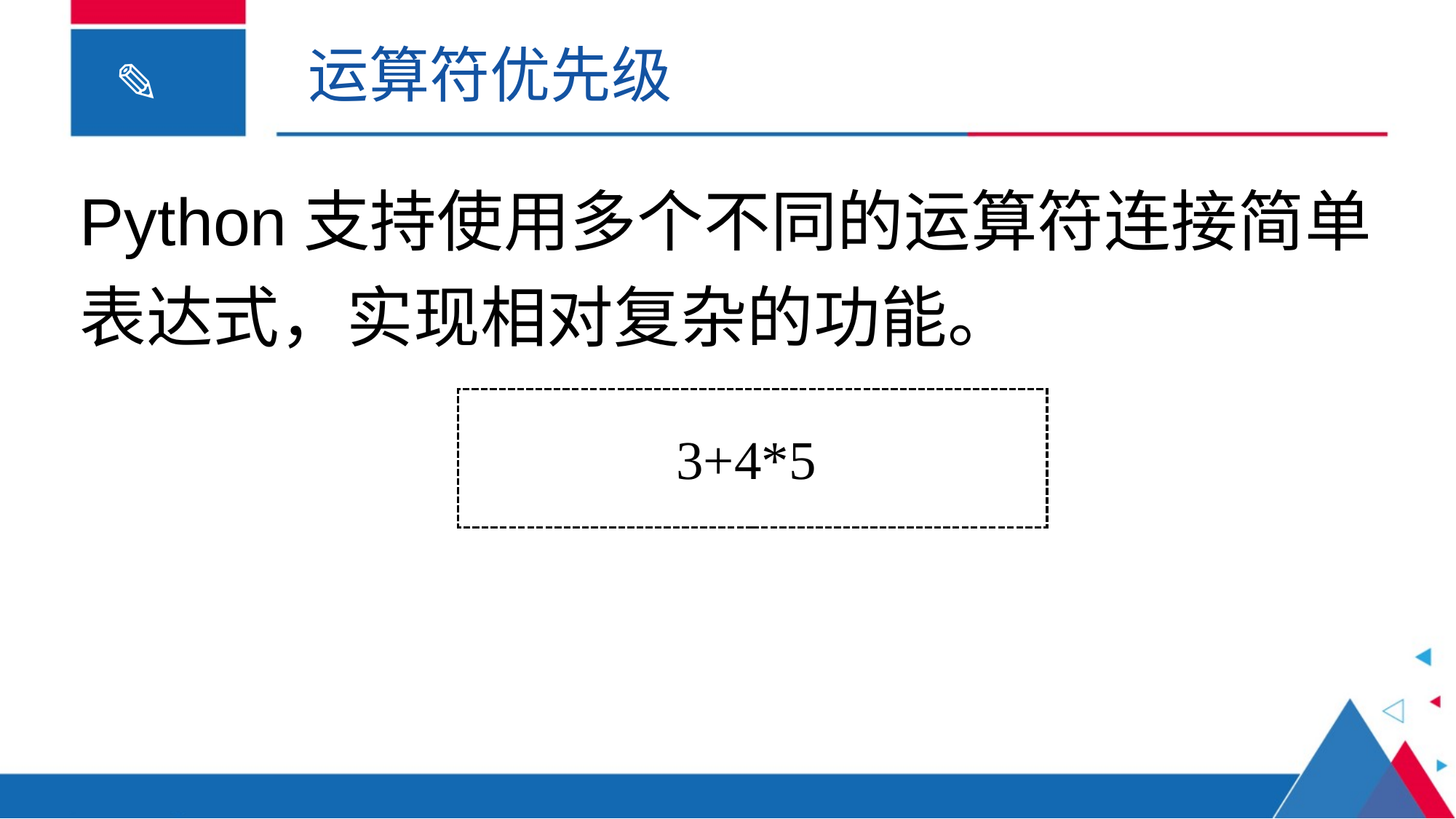

运算符优先级
Python支持使用多个不同的运算符连接简单表达式，实现相对复杂的功能。

3+4*5